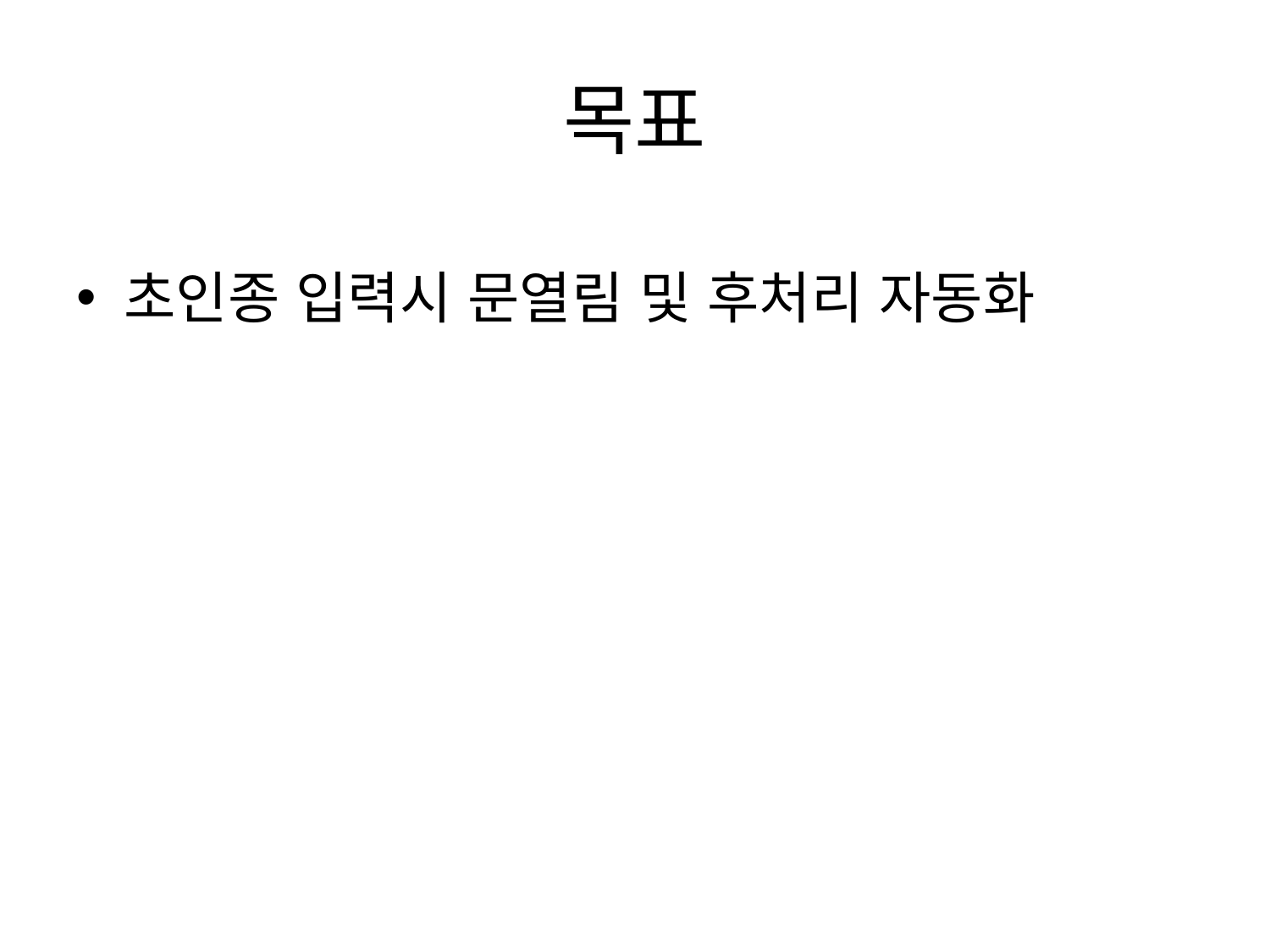

# 목표
초인종 입력시 문열림 및 후처리 자동화